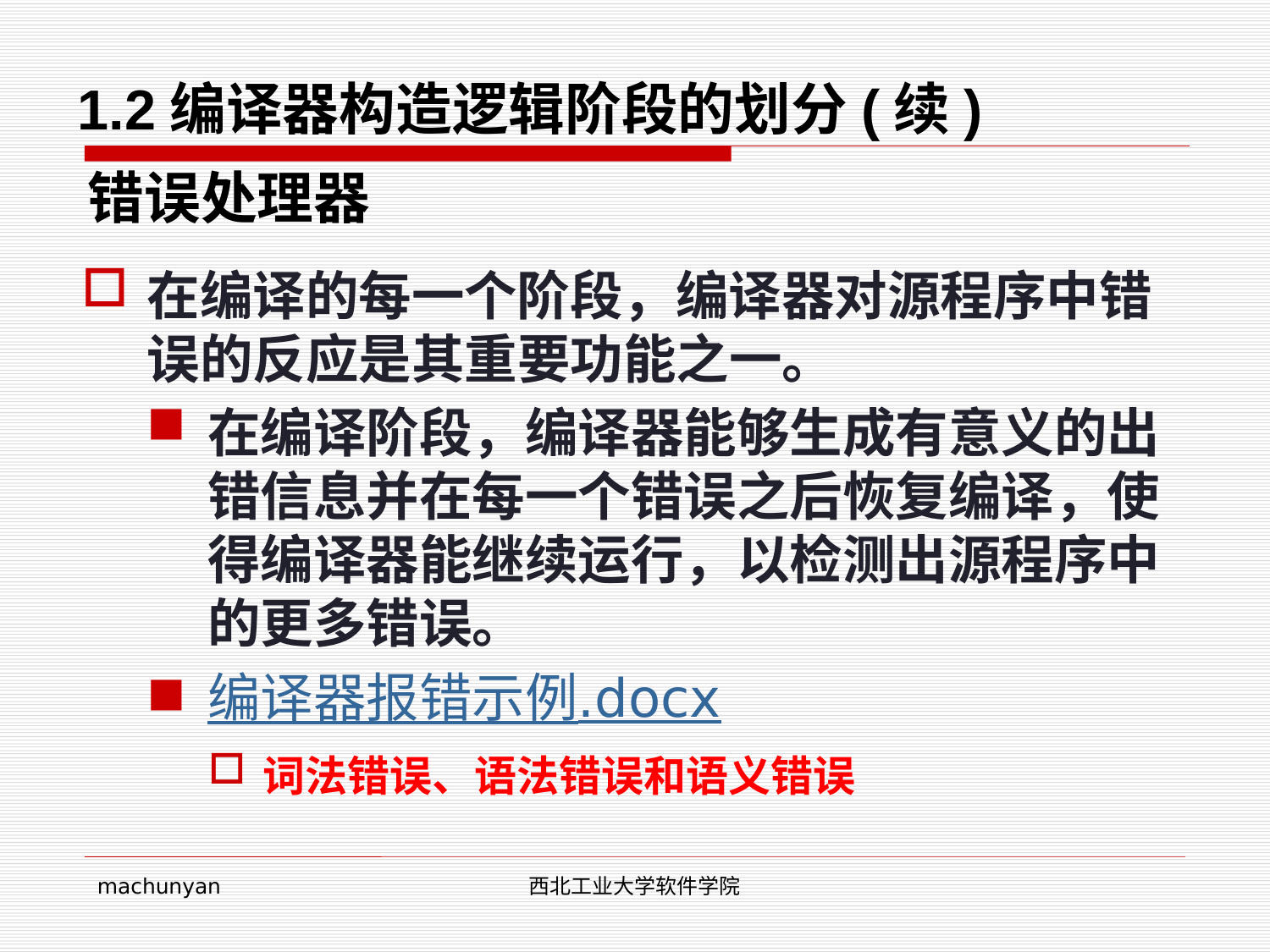

1.2编译器构造逻辑阶段的划分(续)
# 错误处理器
在编译的每一个阶段，编译器对源程序中错误的反应是其重要功能之一。
在编译阶段，编译器能够生成有意义的出错信息并在每一个错误之后恢复编译，使得编译器能继续运行，以检测出源程序中的更多错误。
编译器报错示例.docx
词法错误、语法错误和语义错误
machunyan
西北工业大学软件学院
37